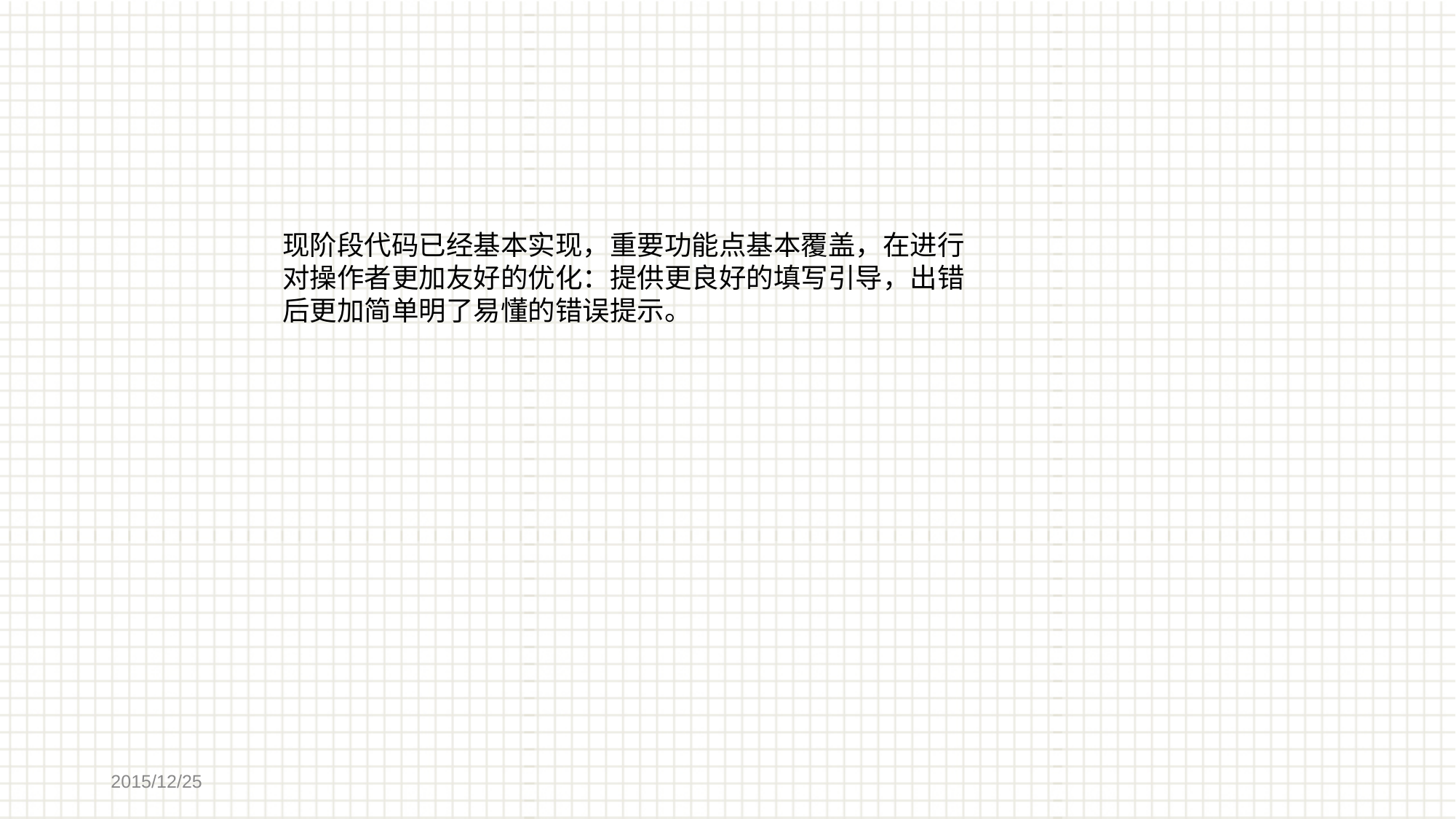

现阶段代码已经基本实现，重要功能点基本覆盖，在进行对操作者更加友好的优化：提供更良好的填写引导，出错后更加简单明了易懂的错误提示。
2015/12/25